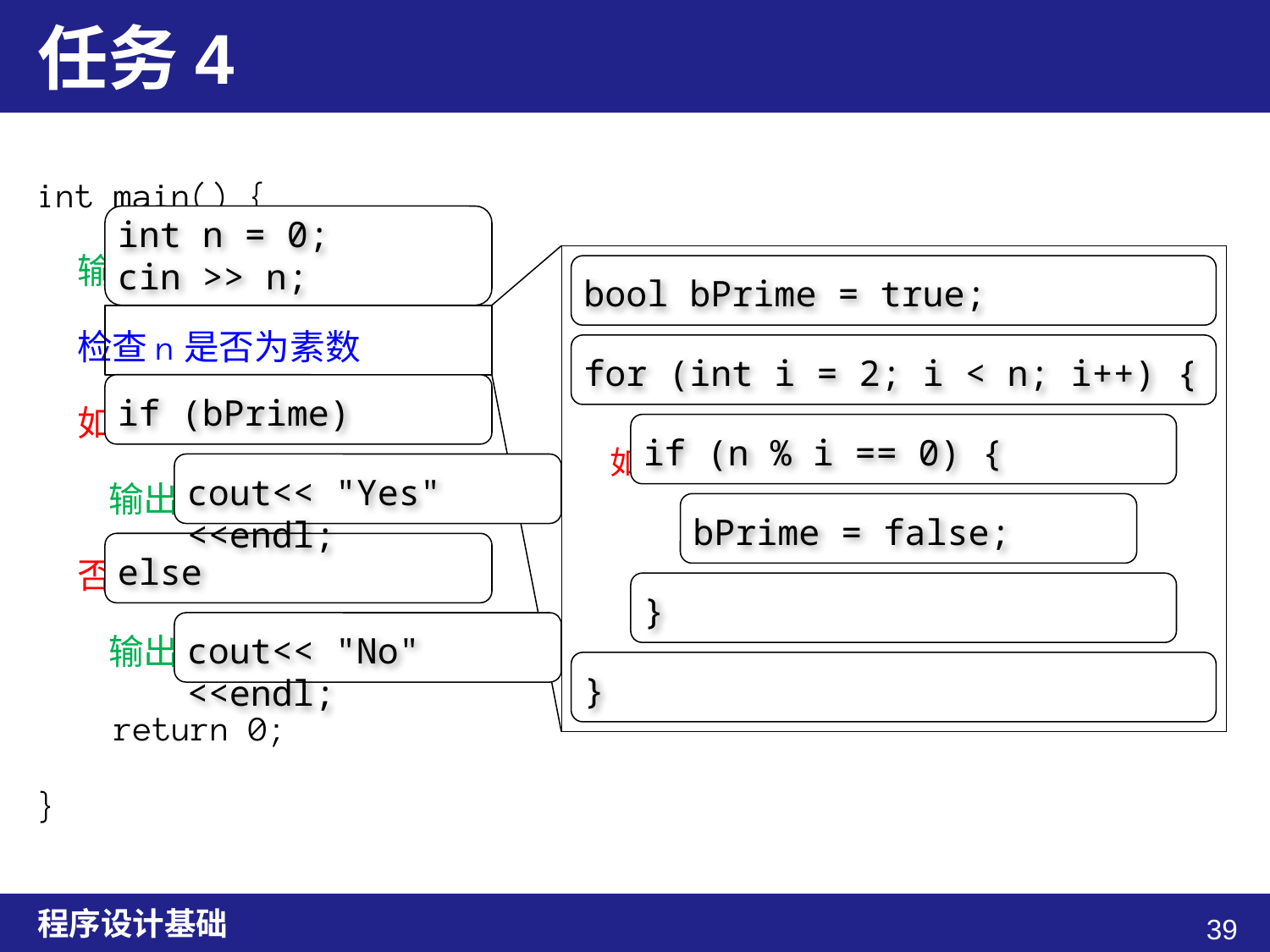

# 任务4
int main() {
    输入整数n
    检查n是否为素数
    如果n是素数
        输出“Yes”
    否则
        输出“No”
    return 0;
}

int n = 0;
cin >> n;
假设n是素数
枚举2到n-1的所有数
    如果n能整除这个数
        n不是素数

bool bPrime = true;

for (int i = 2; i < n; i++) {

if (bPrime)

if (n % i == 0) {

cout<< "Yes" <<endl;

bPrime = false;

else

}

cout<< "No" <<endl;

}